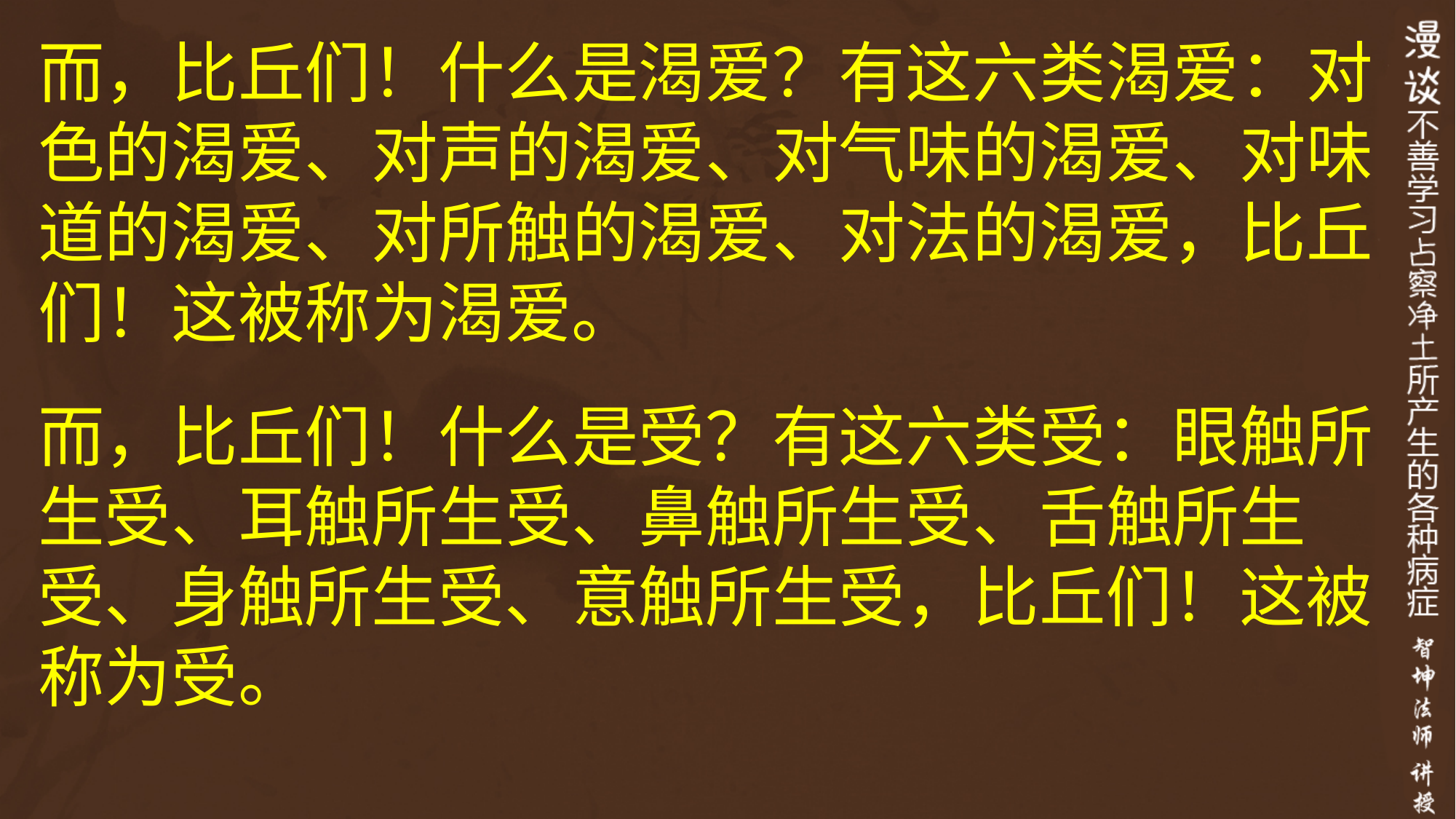

而，比丘们！什么是渴爱？有这六类渴爱：对色的渴爱、对声的渴爱、对气味的渴爱、对味道的渴爱、对所触的渴爱、对法的渴爱，比丘们！这被称为渴爱。

而，比丘们！什么是受？有这六类受：眼触所生受、耳触所生受、鼻触所生受、舌触所生受、身触所生受、意触所生受，比丘们！这被称为受。